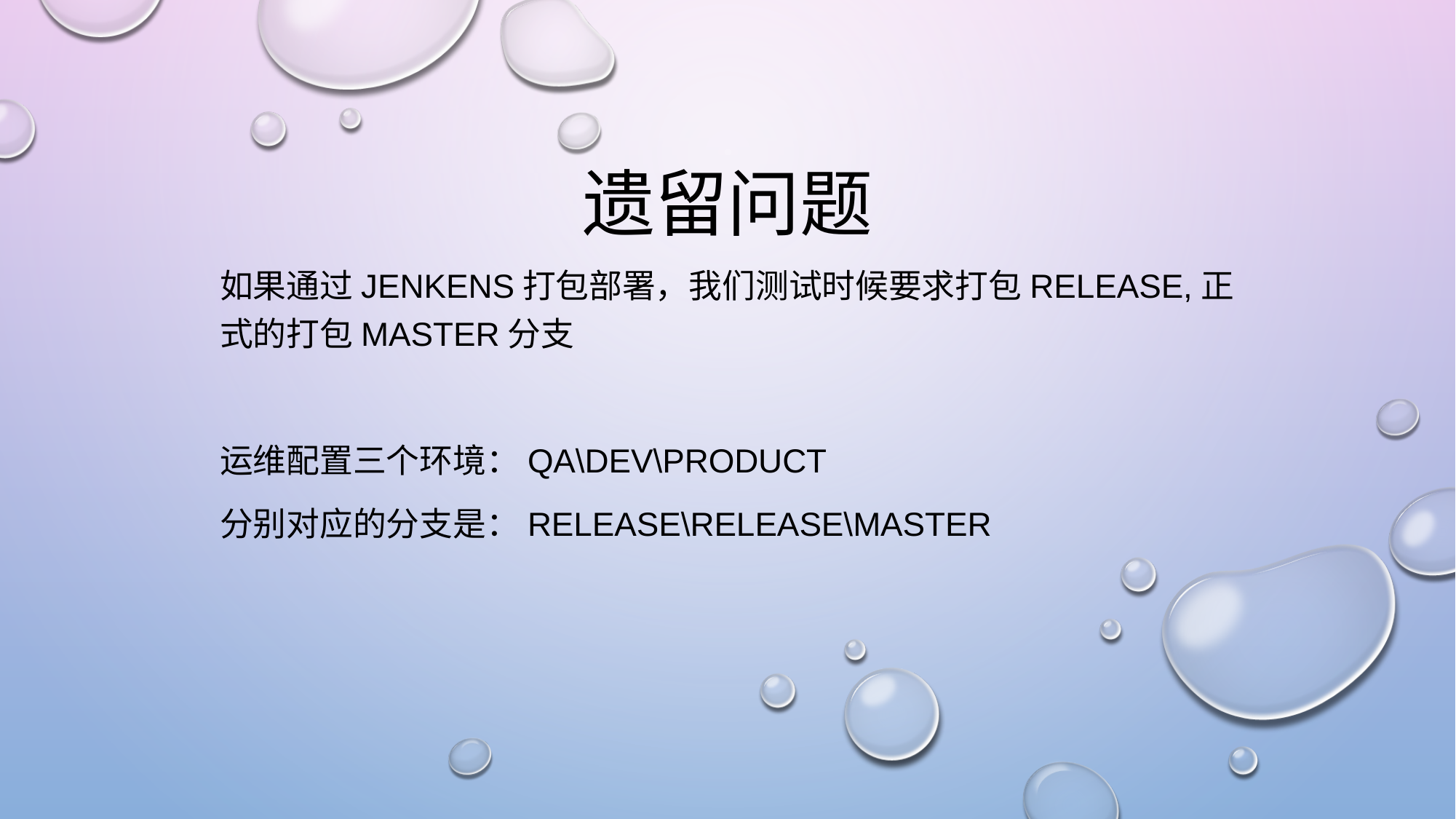

# 遗留问题
如果通过jenkens打包部署，我们测试时候要求打包release,正式的打包master分支

运维配置三个环境：qa\dev\product
分别对应的分支是：release\release\master